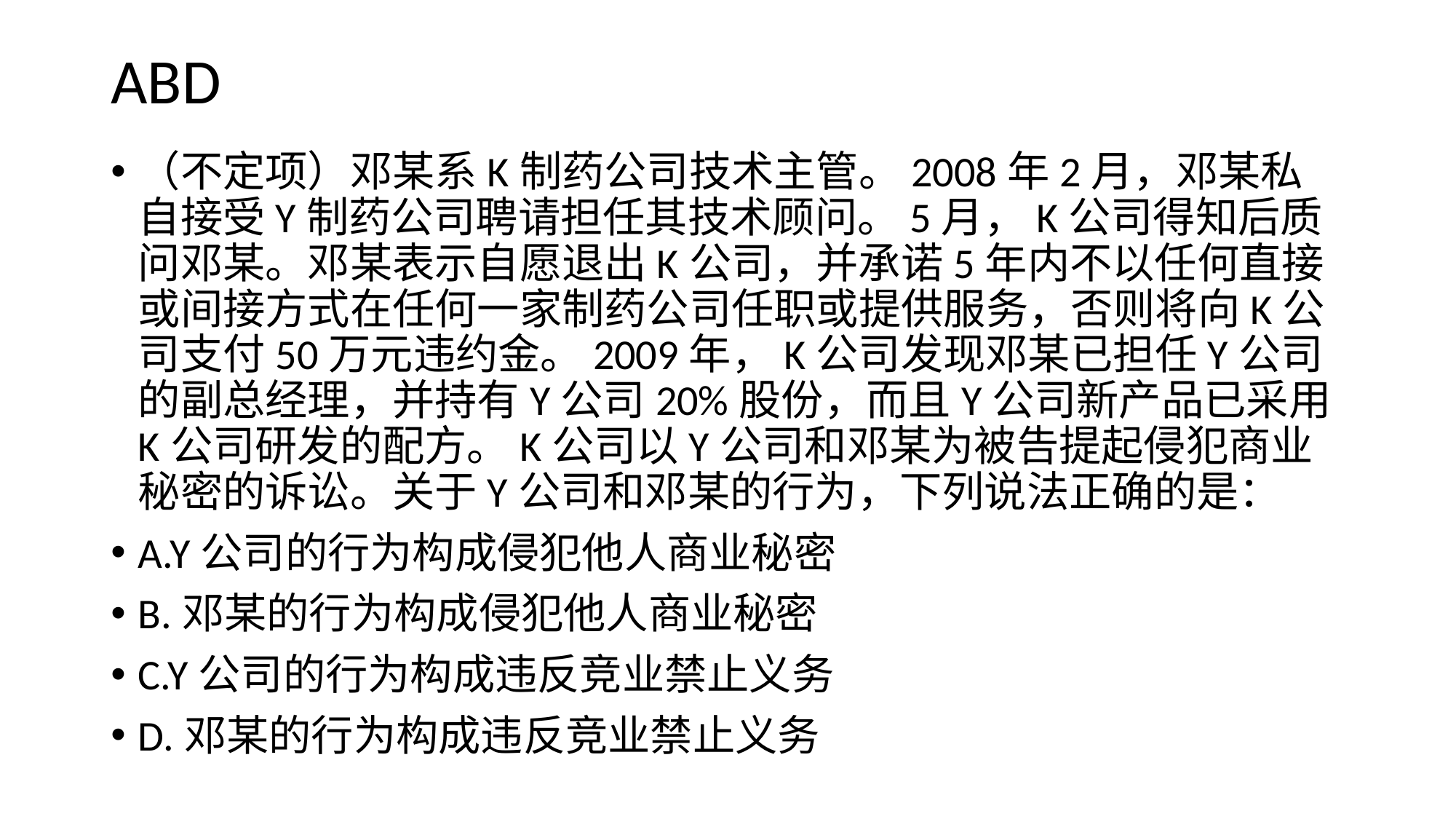

# ABD
（不定项）邓某系K制药公司技术主管。2008年2月，邓某私自接受Y制药公司聘请担任其技术顾问。5月，K公司得知后质问邓某。邓某表示自愿退出K公司，并承诺5年内不以任何直接或间接方式在任何一家制药公司任职或提供服务，否则将向K公司支付50万元违约金。2009年，K公司发现邓某已担任Y公司的副总经理，并持有Y公司20%股份，而且Y公司新产品已采用K公司研发的配方。K公司以Y公司和邓某为被告提起侵犯商业秘密的诉讼。关于Y公司和邓某的行为，下列说法正确的是：
A.Y公司的行为构成侵犯他人商业秘密
B.邓某的行为构成侵犯他人商业秘密
C.Y公司的行为构成违反竞业禁止义务
D.邓某的行为构成违反竞业禁止义务